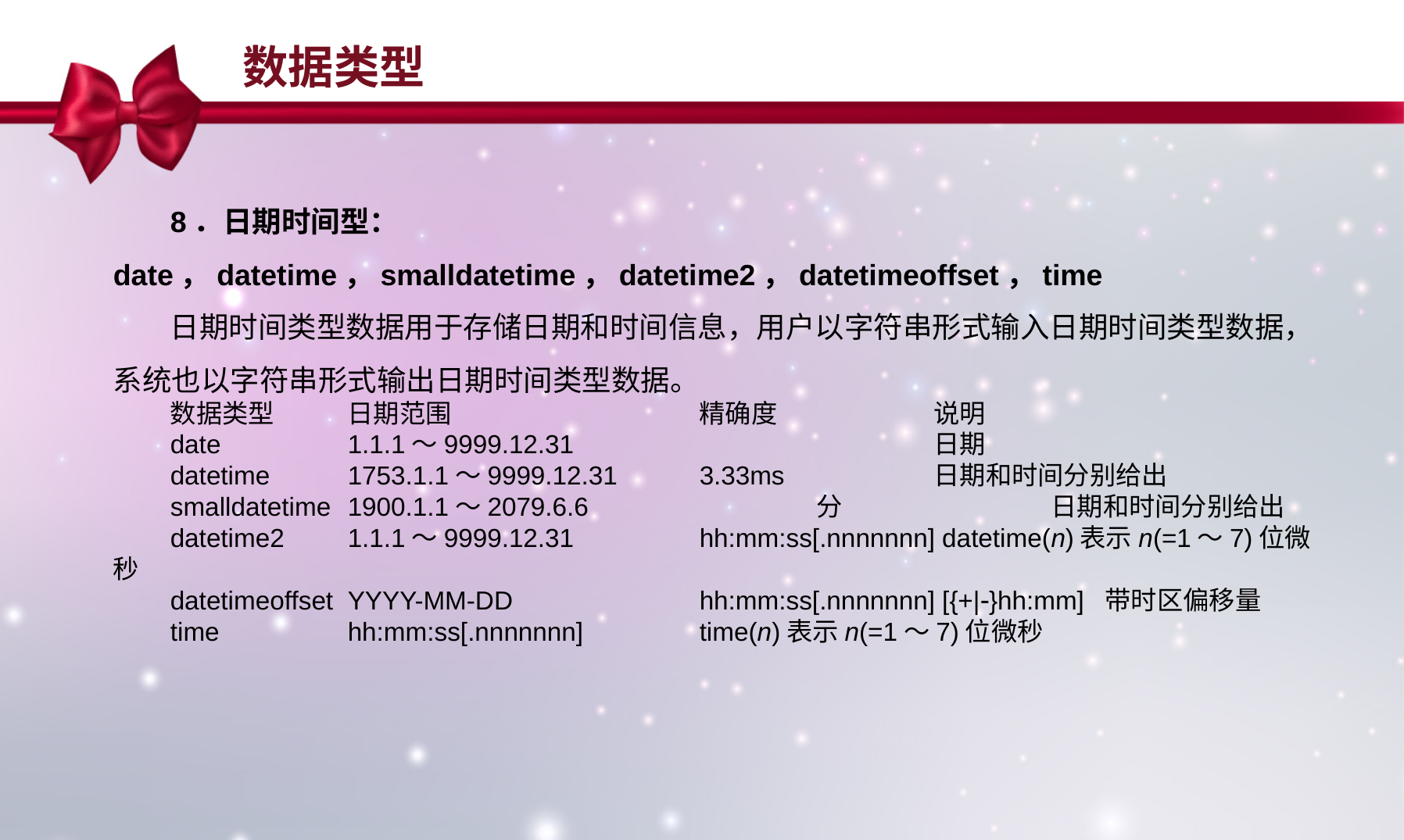

数据类型
8．日期时间型：date，datetime，smalldatetime，datetime2，datetimeoffset，time
日期时间类型数据用于存储日期和时间信息，用户以字符串形式输入日期时间类型数据，系统也以字符串形式输出日期时间类型数据。
数据类型	日期范围			精确度		说明
date		1.1.1～9999.12.31				日期
datetime	1753.1.1～9999.12.31 	3.33ms		日期和时间分别给出
smalldatetime	1900.1.1～2079.6.6		分		日期和时间分别给出
datetime2	1.1.1～9999.12.31 		hh:mm:ss[.nnnnnnn] datetime(n)表示n(=1～7)位微秒
datetimeoffset	YYYY-MM-DD 		hh:mm:ss[.nnnnnnn] [{+|−}hh:mm]  带时区偏移量
time		hh:mm:ss[.nnnnnnn]	time(n)表示n(=1～7)位微秒